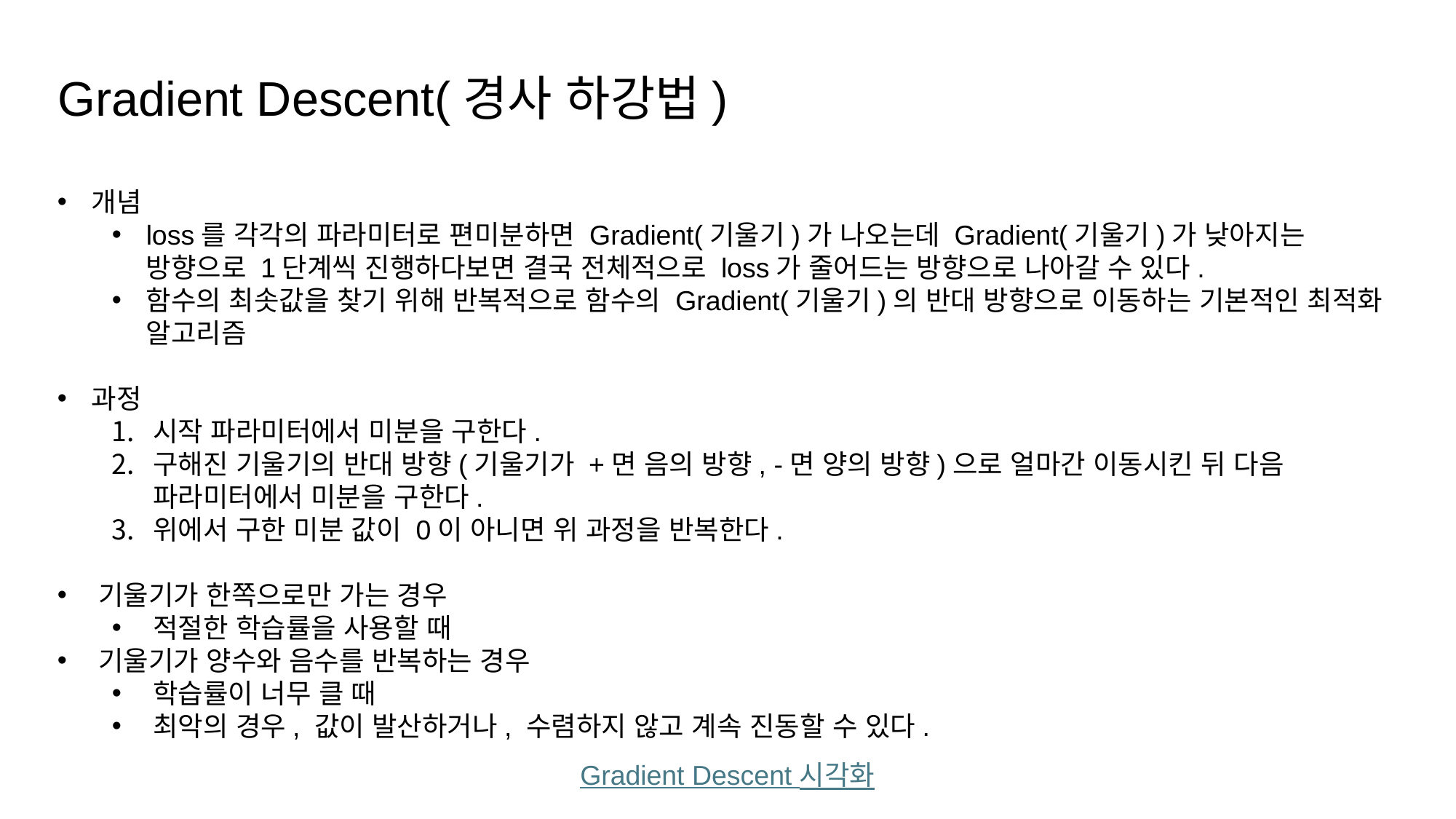

# Gradient Descent(경사 하강법)
개념
loss를 각각의 파라미터로 편미분하면 Gradient(기울기)가 나오는데 Gradient(기울기)가 낮아지는 방향으로 1단계씩 진행하다보면 결국 전체적으로 loss가 줄어드는 방향으로 나아갈 수 있다.
함수의 최솟값을 찾기 위해 반복적으로 함수의 Gradient(기울기)의 반대 방향으로 이동하는 기본적인 최적화 알고리즘

과정
시작 파라미터에서 미분을 구한다.
구해진 기울기의 반대 방향(기울기가 +면 음의 방향, -면 양의 방향)으로 얼마간 이동시킨 뒤 다음 파라미터에서 미분을 구한다.
위에서 구한 미분 값이 0이 아니면 위 과정을 반복한다.

기울기가 한쪽으로만 가는 경우
적절한 학습률을 사용할 때
기울기가 양수와 음수를 반복하는 경우
학습률이 너무 클 때
최악의 경우, 값이 발산하거나, 수렴하지 않고 계속 진동할 수 있다.
Gradient Descent 시각화